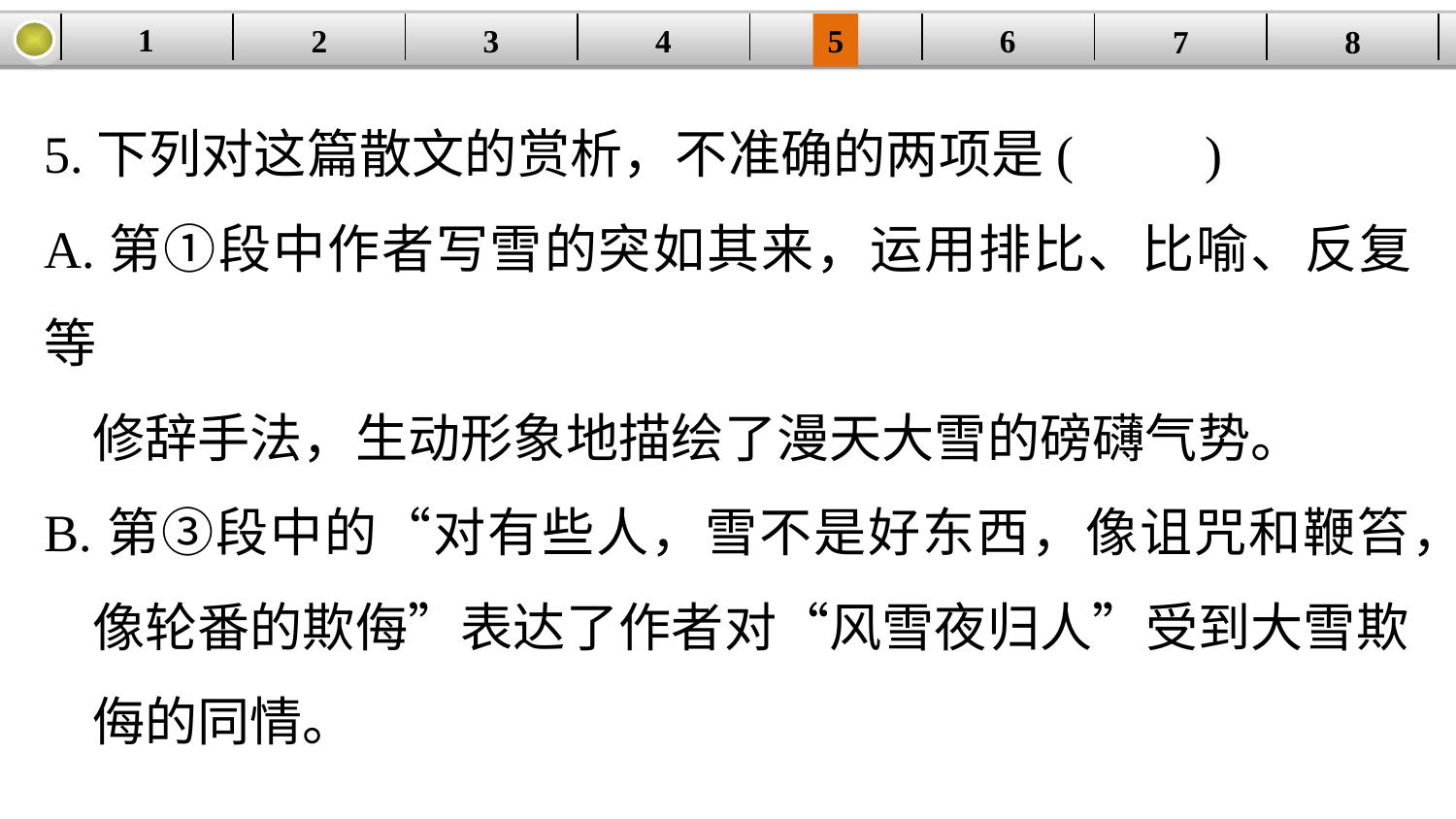

1
2
3
4
|  |  |  |  |  |  |  |  |
| --- | --- | --- | --- | --- | --- | --- | --- |
5
6
7
8

5.下列对这篇散文的赏析，不准确的两项是(　　)
A.第①段中作者写雪的突如其来，运用排比、比喻、反复等
   修辞手法，生动形象地描绘了漫天大雪的磅礴气势。
B.第③段中的“对有些人，雪不是好东西，像诅咒和鞭笞，
   像轮番的欺侮”表达了作者对“风雪夜归人”受到大雪欺
   侮的同情。